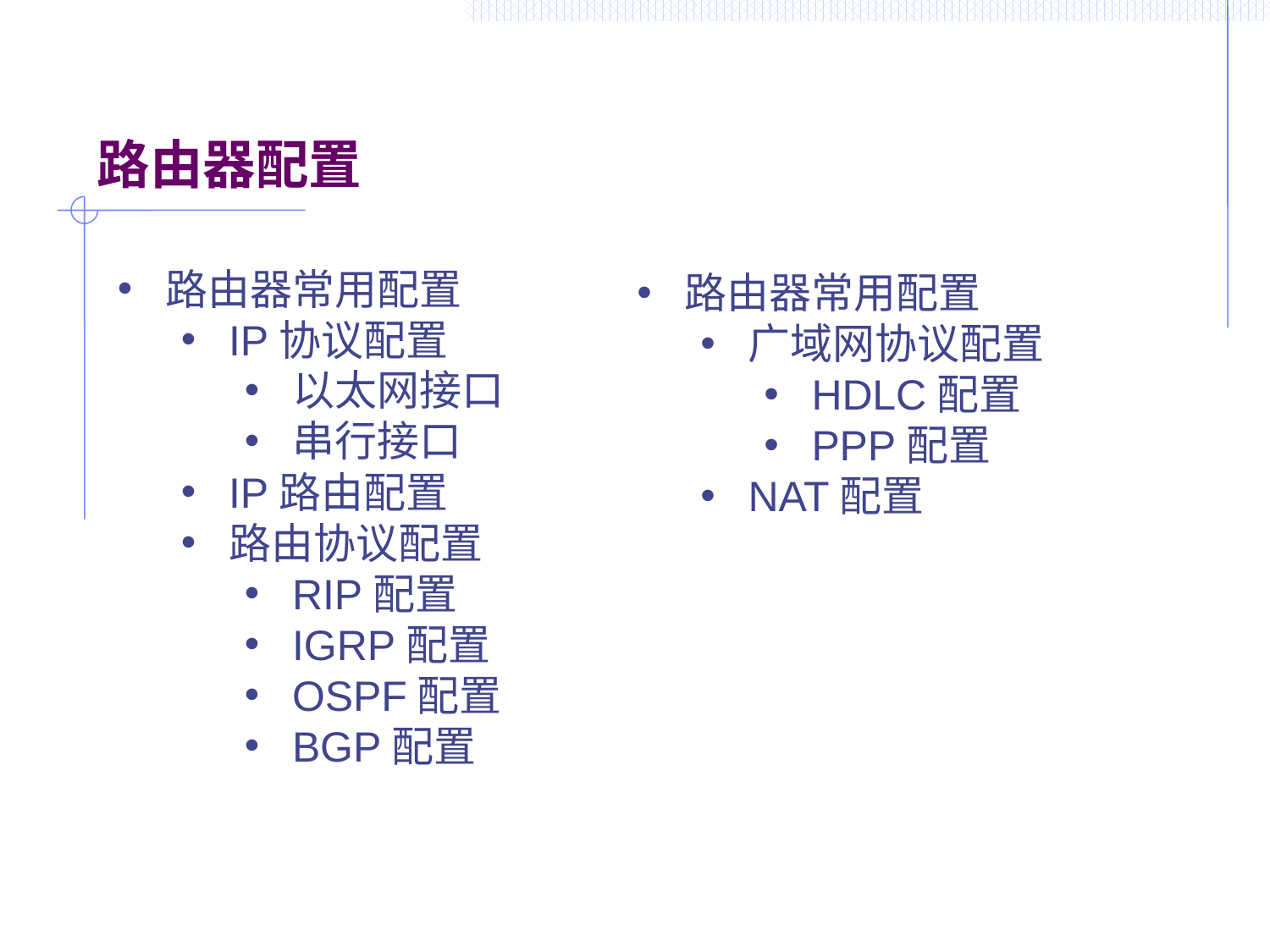

# 路由器配置
路由器常用配置
IP协议配置
以太网接口
串行接口
IP路由配置
路由协议配置
RIP配置
IGRP配置
OSPF配置
BGP配置
路由器常用配置
广域网协议配置
HDLC配置
PPP配置
NAT配置